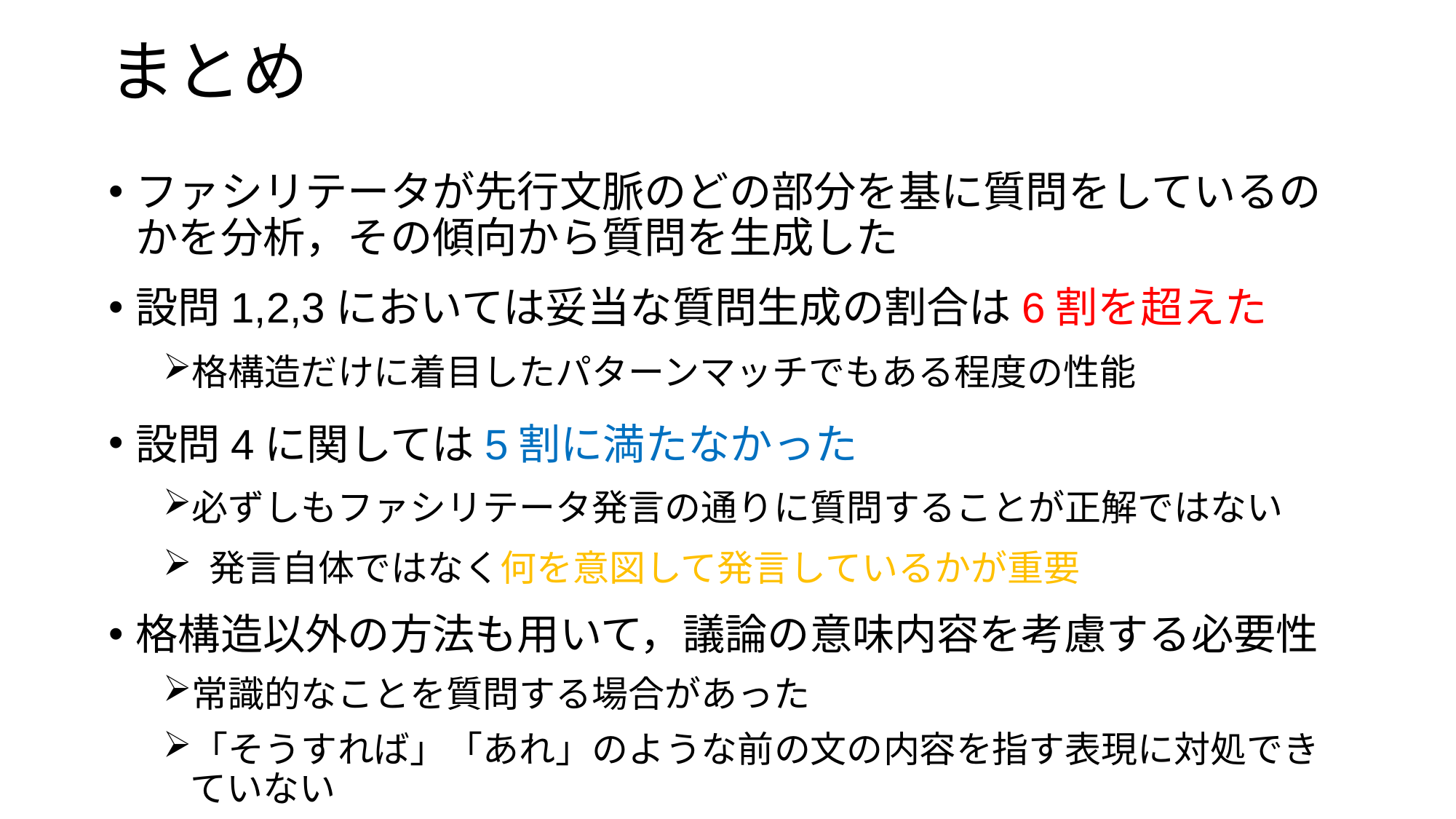

# まとめ
ファシリテータが先行文脈のどの部分を基に質問をしているのかを分析，その傾向から質問を生成した
設問1,2,3においては妥当な質問生成の割合は6割を超えた
格構造だけに着目したパターンマッチでもある程度の性能
設問4に関しては5割に満たなかった
必ずしもファシリテータ発言の通りに質問することが正解ではない
 発言自体ではなく何を意図して発言しているかが重要
格構造以外の方法も用いて，議論の意味内容を考慮する必要性
常識的なことを質問する場合があった
「そうすれば」「あれ」のような前の文の内容を指す表現に対処できていない